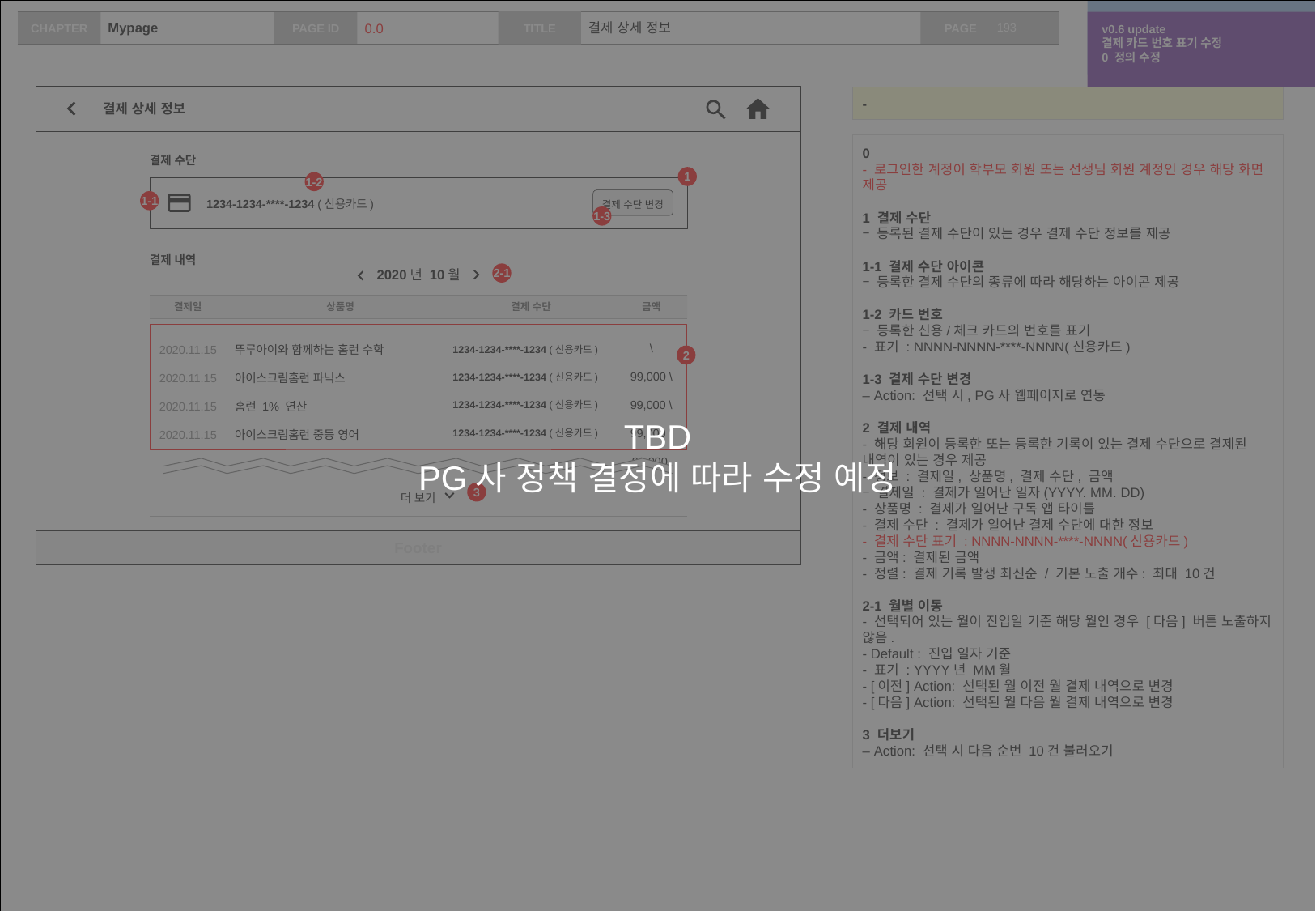

TBD
PG사 정책 결정에 따라 수정 예정
v0.2 update
결제 내역 월별 제공,
결제 수단 추가 삭제
v0.6 update
결제 카드 번호 표기 수정
0 정의 수정
# Mypage
0.0
결제 상세 정보

결제 상세 정보

-

0
- 로그인한 계정이 학부모 회원 또는 선생님 회원 계정인 경우 해당 화면 제공

1 결제 수단
– 등록된 결제 수단이 있는 경우 결제 수단 정보를 제공

1-1 결제 수단 아이콘
– 등록한 결제 수단의 종류에 따라 해당하는 아이콘 제공

1-2 카드 번호
– 등록한 신용/체크 카드의 번호를 표기
- 표기 : NNNN-NNNN-****-NNNN(신용카드)
1-3 결제 수단 변경
– Action: 선택 시, PG사 웹페이지로 연동

2 결제 내역
- 해당 회원이 등록한 또는 등록한 기록이 있는 결제 수단으로 결제된 내역이 있는 경우 제공
- 정보 : 결제일, 상품명, 결제 수단, 금액
– 결제일 : 결제가 일어난 일자(YYYY. MM. DD)
- 상품명 : 결제가 일어난 구독 앱 타이틀
- 결제 수단 : 결제가 일어난 결제 수단에 대한 정보
- 결제 수단 표기 : NNNN-NNNN-****-NNNN(신용카드)
- 금액: 결제된 금액
- 정렬: 결제 기록 발생 최신순 / 기본 노출 개수: 최대 10건

2-1 월별 이동
- 선택되어 있는 월이 진입일 기준 해당 월인 경우 [다음] 버튼 노출하지 않음.
- Default : 진입 일자 기준
- 표기 : YYYY년 MM월
- [이전] Action: 선택된 월 이전 월 결제 내역으로 변경
- [다음] Action: 선택된 월 다음 월 결제 내역으로 변경

3 더보기
– Action: 선택 시 다음 순번 10건 불러오기
결제 수단
1
1-2

결제 수단 변경
1-1

1234-1234-****-1234 (신용카드)
1-3
결제 내역
2-1
2020년 10월

결제일
상품명
결제 수단
금액

\99,000 \99,000 \99,000 \99,000
1234-1234-****-1234 (신용카드)
1234-1234-****-1234 (신용카드)
1234-1234-****-1234 (신용카드)
1234-1234-****-1234 (신용카드)
2020.11.15
2020.11.15
2020.11.15
2020.11.15
뚜루아이와 함께하는 홈런 수학
아이스크림홈런 파닉스
홈런 1% 연산
아이스크림홈런 중등 영어

2

더 보기

3
Footer